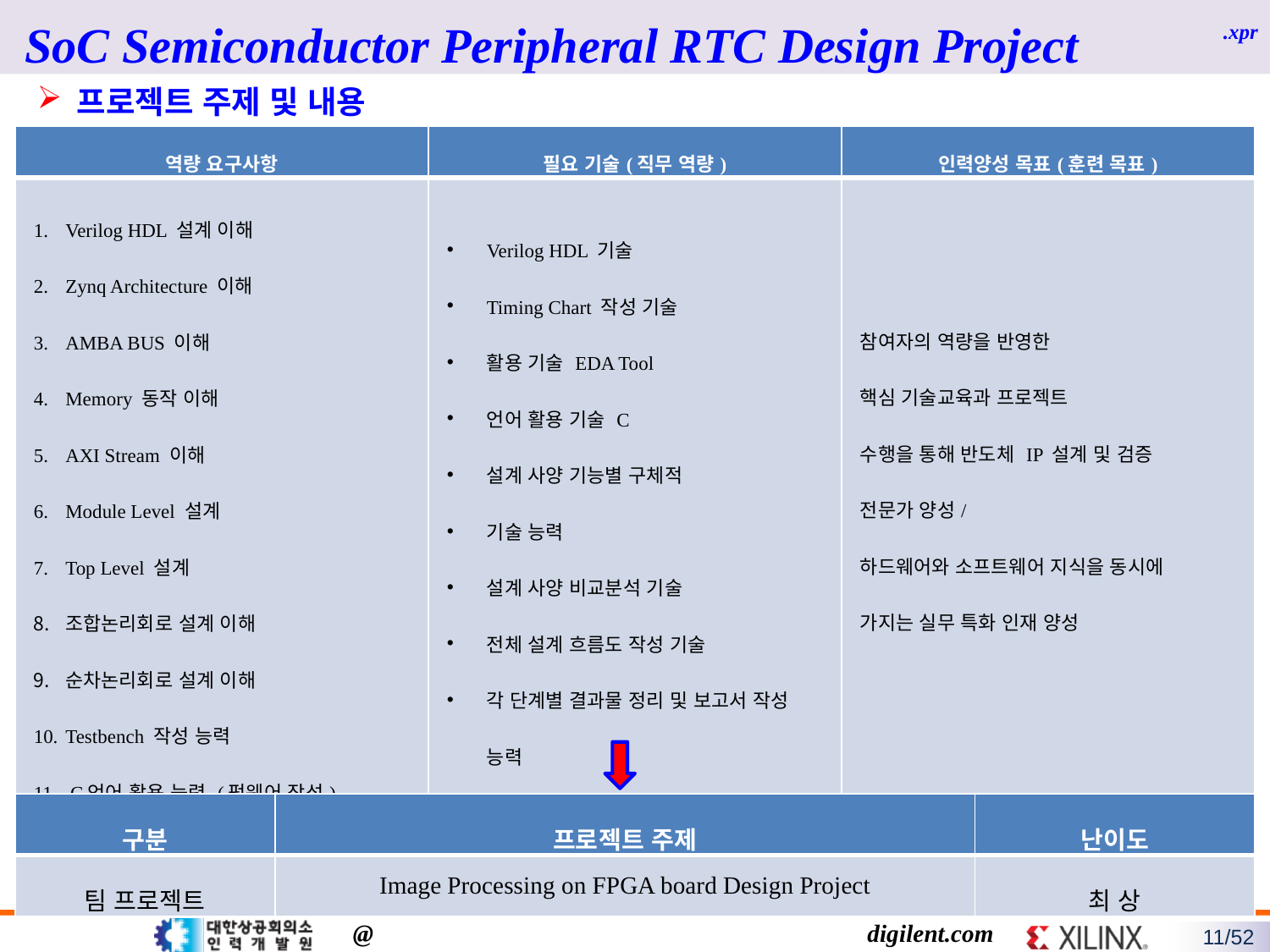

SoC Semiconductor Peripheral RTC Design Project
프로젝트 주제 및 내용

| 역량 요구사항 | 필요 기술(직무 역량) | 인력양성 목표(훈련 목표) |
| --- | --- | --- |
| Verilog HDL 설계 이해 Zynq Architecture 이해 AMBA BUS 이해 Memory 동작 이해 AXI Stream 이해 Module Level 설계 Top Level 설계 조합논리회로 설계 이해 순차논리회로 설계 이해 Testbench 작성 능력 C언어 활용 능력 (펌웨어 작성) Image Processing에 대한 이해 Python (Tensorflow)을 활용한 검증 | Verilog HDL 기술 Timing Chart 작성 기술 활용 기술 EDA Tool 언어 활용 기술 C 설계 사양 기능별 구체적 기술 능력 설계 사양 비교분석 기술 전체 설계 흐름도 작성 기술 각 단계별 결과물 정리 및 보고서 작성 능력 | 참여자의 역량을 반영한 핵심 기술교육과 프로젝트 수행을 통해 반도체 IP 설계 및 검증 전문가 양성/ 하드웨어와 소프트웨어 지식을 동시에 가지는 실무 특화 인재 양성 |

| 구분 | 프로젝트 주제 | 난이도 |
| --- | --- | --- |
| 팀 프로젝트 | Image Processing on FPGA board Design Project | 최 상 |